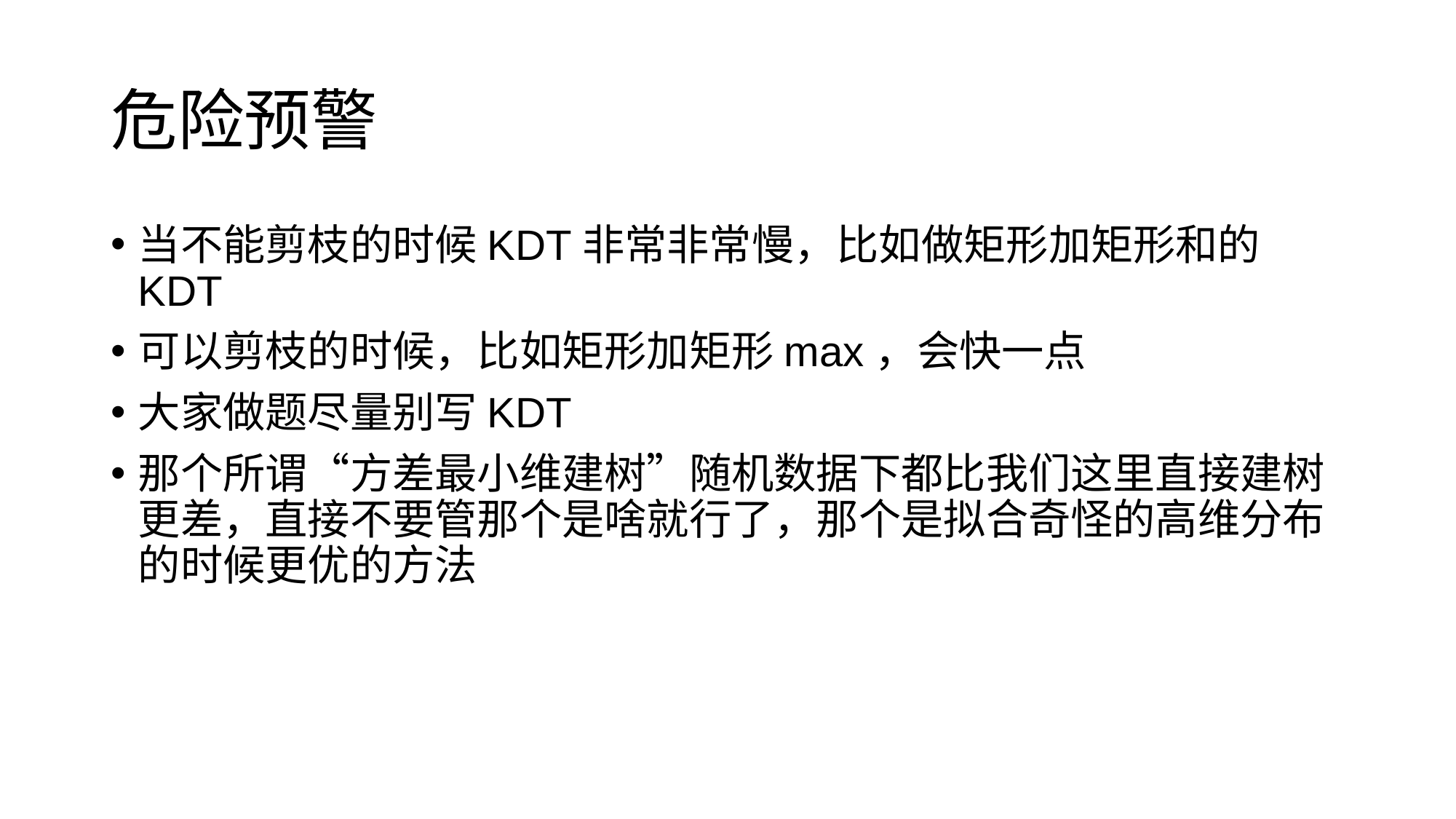

# 危险预警
当不能剪枝的时候KDT非常非常慢，比如做矩形加矩形和的KDT
可以剪枝的时候，比如矩形加矩形max，会快一点
大家做题尽量别写KDT
那个所谓“方差最小维建树”随机数据下都比我们这里直接建树更差，直接不要管那个是啥就行了，那个是拟合奇怪的高维分布的时候更优的方法